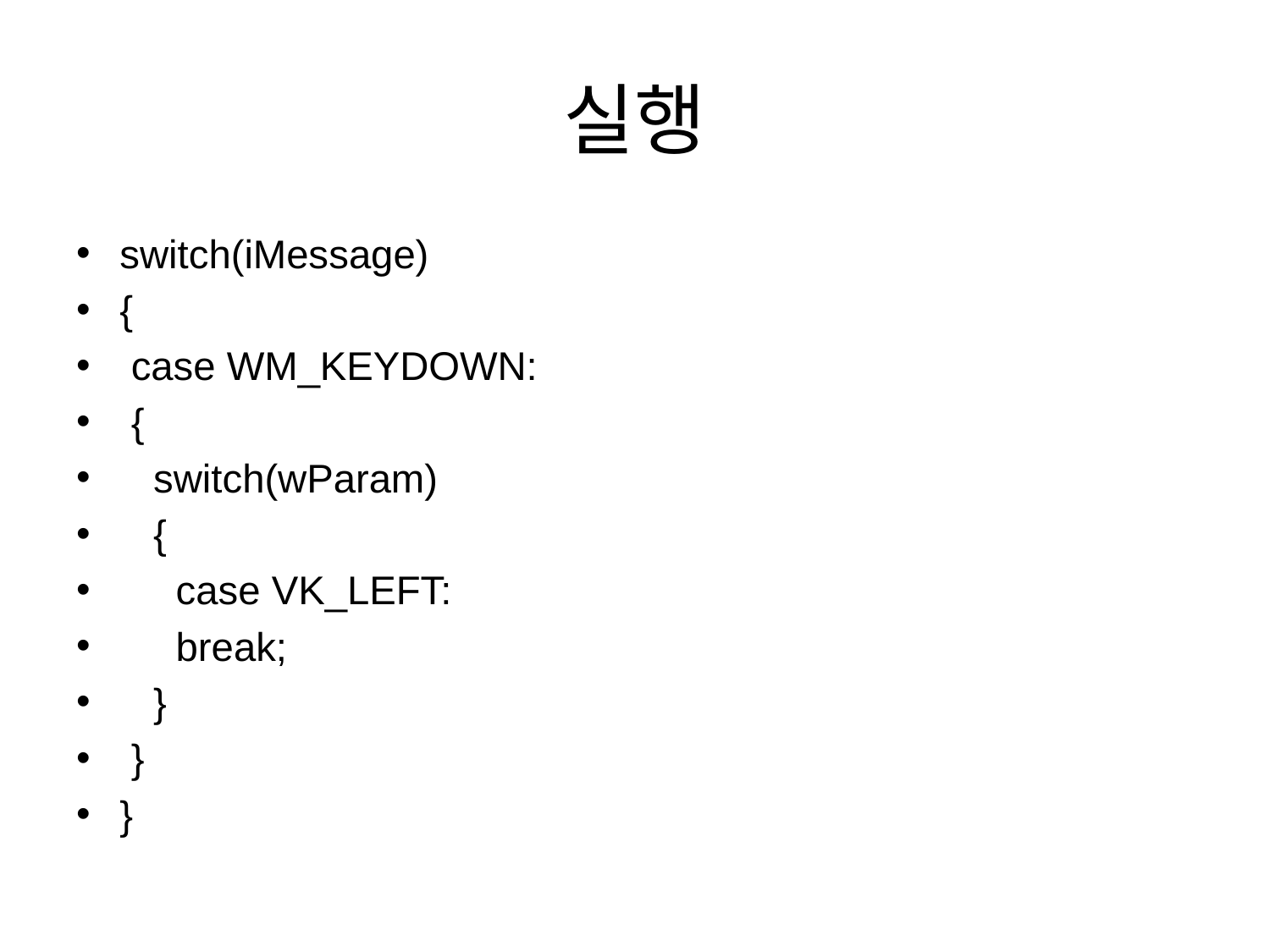

# 실행
switch(iMessage)
{
 case WM_KEYDOWN:
 {
   switch(wParam)
   {
     case VK_LEFT:
     break;
   }
 }
}